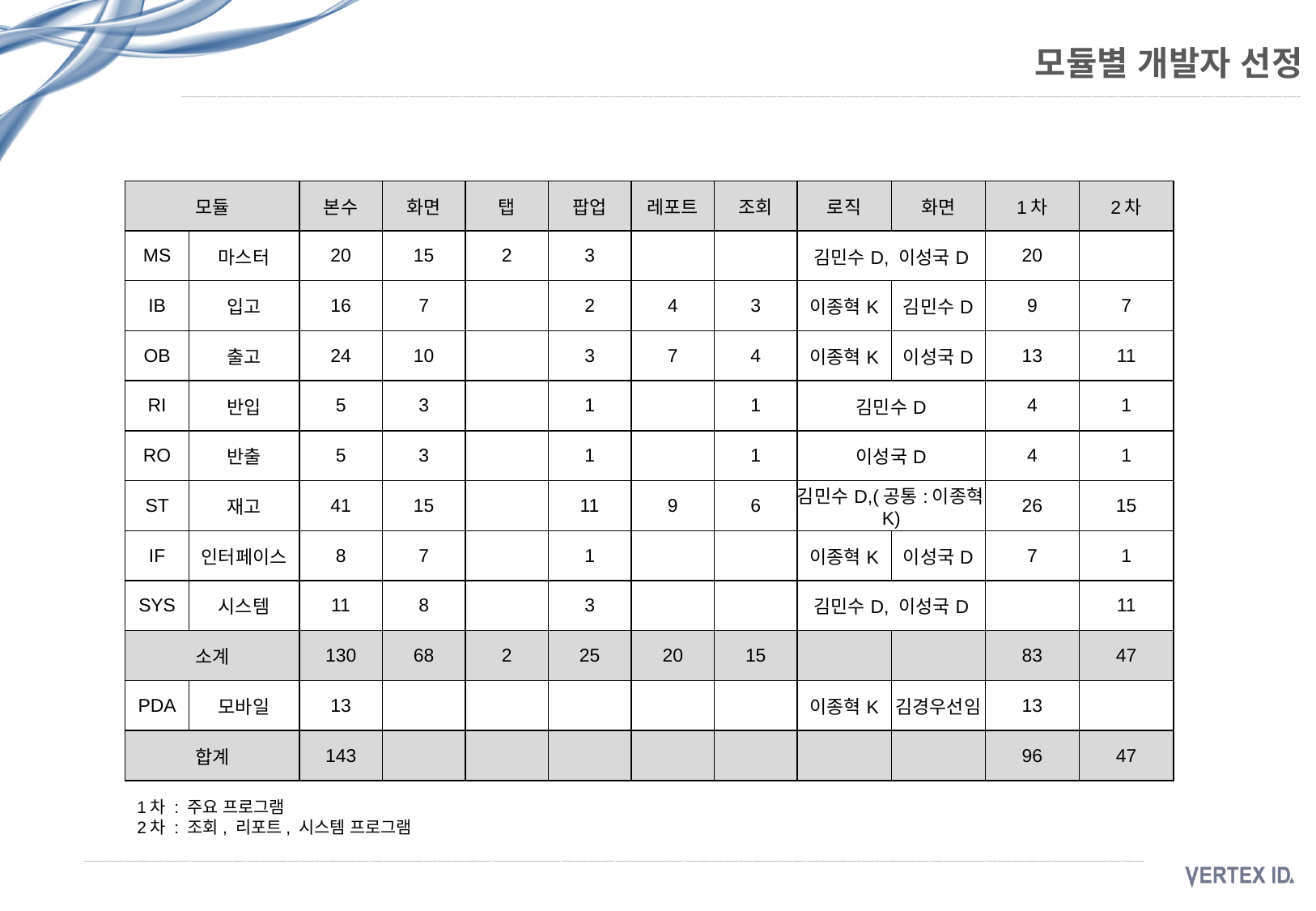

# 모듈별 개발자 선정
| 모듈 |  | 본수 | 화면 | 탭 | 팝업 | 레포트 | 조회 | 로직 | 화면 | 1차 | 2차 |
| --- | --- | --- | --- | --- | --- | --- | --- | --- | --- | --- | --- |
| MS | 마스터 | 20 | 15 | 2 | 3 |  |  | 김민수D, 이성국D |  | 20 |  |
| IB | 입고 | 16 | 7 |  | 2 | 4 | 3 | 이종혁K | 김민수D | 9 | 7 |
| OB | 출고 | 24 | 10 |  | 3 | 7 | 4 | 이종혁K | 이성국D | 13 | 11 |
| RI | 반입 | 5 | 3 |  | 1 |  | 1 | 김민수D |  | 4 | 1 |
| RO | 반출 | 5 | 3 |  | 1 |  | 1 | 이성국D |  | 4 | 1 |
| ST | 재고 | 41 | 15 |  | 11 | 9 | 6 | 김민수D,(공통:이종혁K) |  | 26 | 15 |
| IF | 인터페이스 | 8 | 7 |  | 1 |  |  | 이종혁K | 이성국D | 7 | 1 |
| SYS | 시스템 | 11 | 8 |  | 3 |  |  | 김민수D, 이성국D |  |  | 11 |
| 소계 |  | 130 | 68 | 2 | 25 | 20 | 15 |  |  | 83 | 47 |
| PDA | 모바일 | 13 |  |  |  |  |  | 이종혁K | 김경우선임 | 13 |  |
| 합계 |  | 143 |  |  |  |  |  |  |  | 96 | 47 |
1차 : 주요 프로그램
2차 : 조회, 리포트, 시스템 프로그램